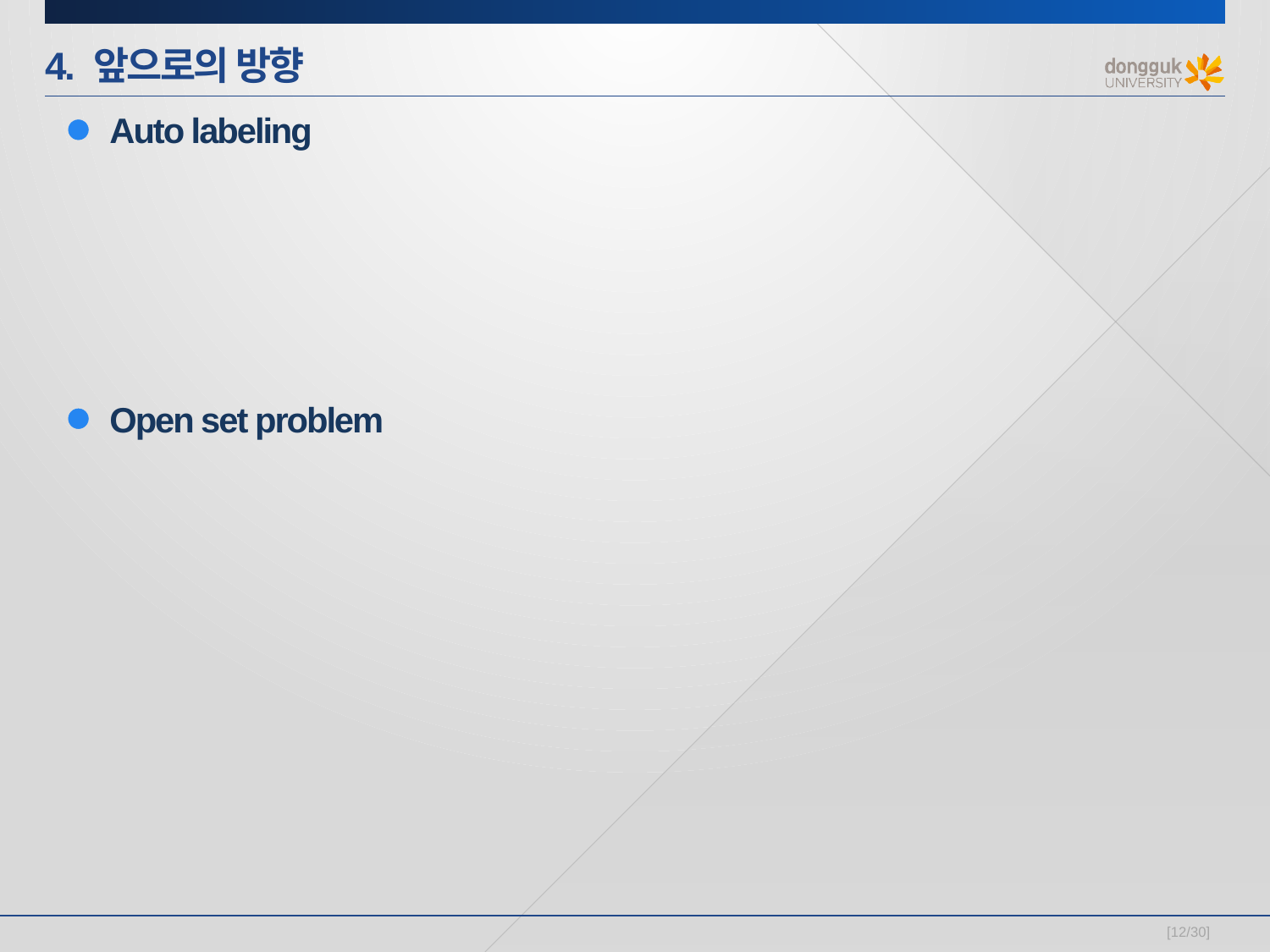

# 4. 앞으로의 방향
Auto labeling

Open set problem

[12/30]